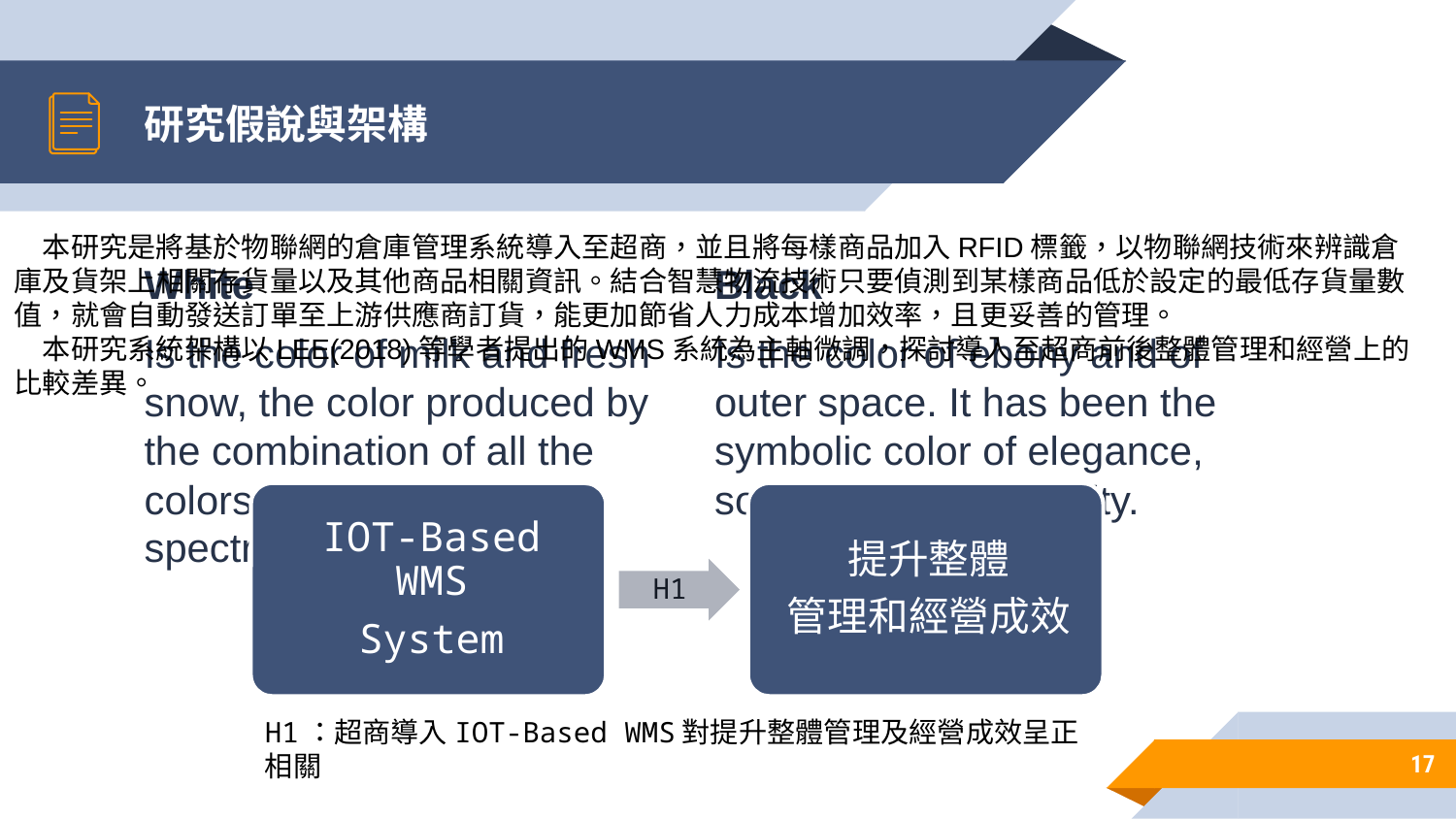

# 研究假說與架構

　本研究是將基於物聯網的倉庫管理系統導入至超商，並且將每樣商品加入RFID標籤，以物聯網技術來辨識倉庫及貨架上相關存貨量以及其他商品相關資訊。結合智慧物流技術只要偵測到某樣商品低於設定的最低存貨量數值，就會自動發送訂單至上游供應商訂貨，能更加節省人力成本增加效率，且更妥善的管理。
　本研究系統架構以LEE(2018)等學者提出的WMS系統為主軸微調，探討導入至超商前後整體管理和經營上的比較差異。
White
Is the color of milk and fresh snow, the color produced by the combination of all the colors of the visible spectrum.
Black
Is the color of ebony and of outer space. It has been the symbolic color of elegance, solemnity and authority.
IOT-Based WMS
System
H1
提升整體
管理和經營成效
H1：超商導入IOT-Based WMS對提升整體管理及經營成效呈正相關
17